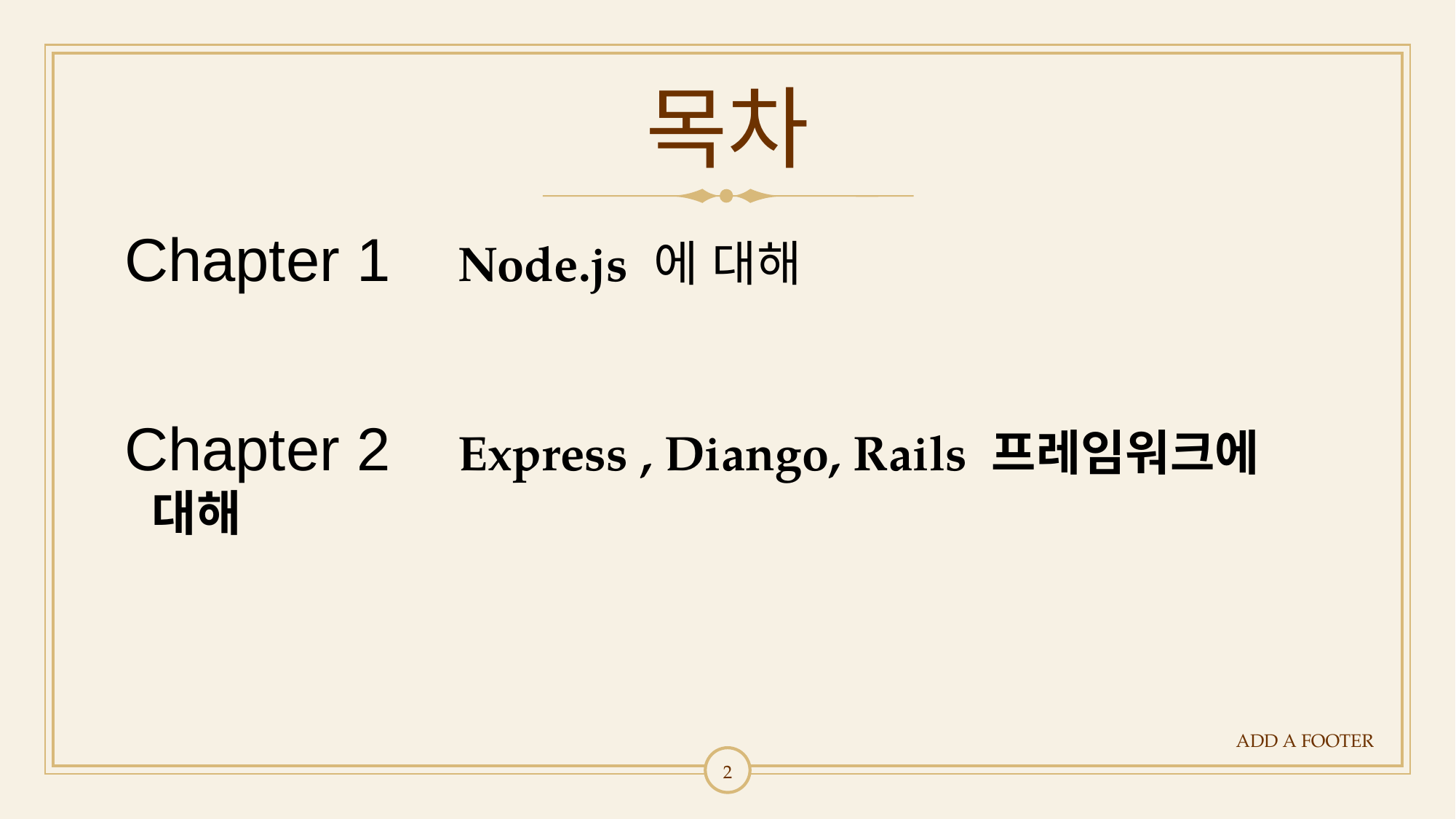

# 목차
Chapter 1    Node.js 에 대해

Chapter 2    Express , Diango, Rails 프레임워크에 대해
ADD A FOOTER
2